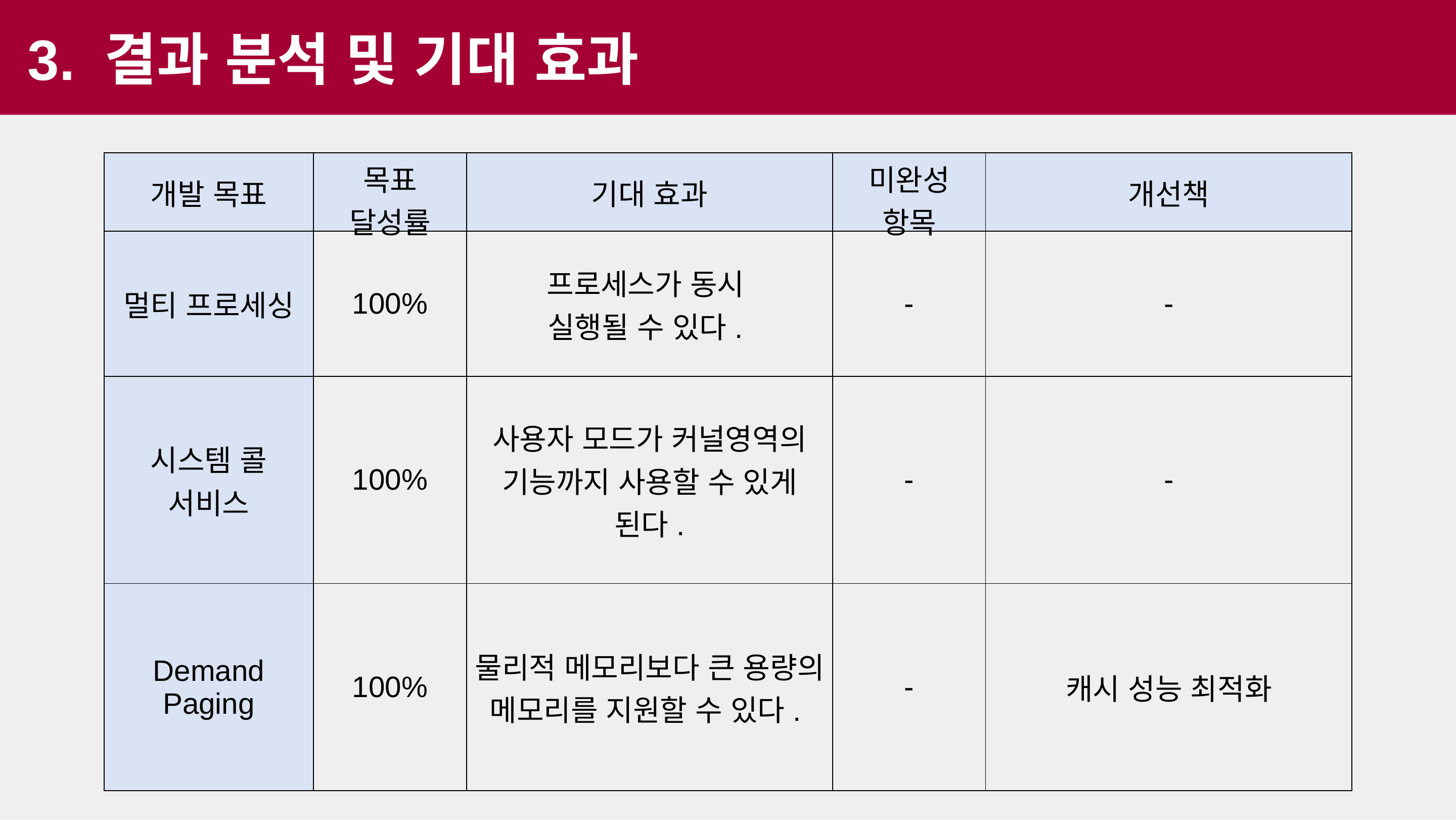

3. 결과 분석 및 기대 효과
| 개발 목표 | 목표 달성률 | 기대 효과 | 미완성 항목 | 개선책 |
| --- | --- | --- | --- | --- |
| 멀티 프로세싱 | 100% | 프로세스가 동시 실행될 수 있다. | - | - |
| 시스템 콜 서비스 | 100% | 사용자 모드가 커널영역의 기능까지 사용할 수 있게 된다. | - | - |
| Demand Paging | 100% | 물리적 메모리보다 큰 용량의 메모리를 지원할 수 있다. | - | 캐시 성능 최적화 |